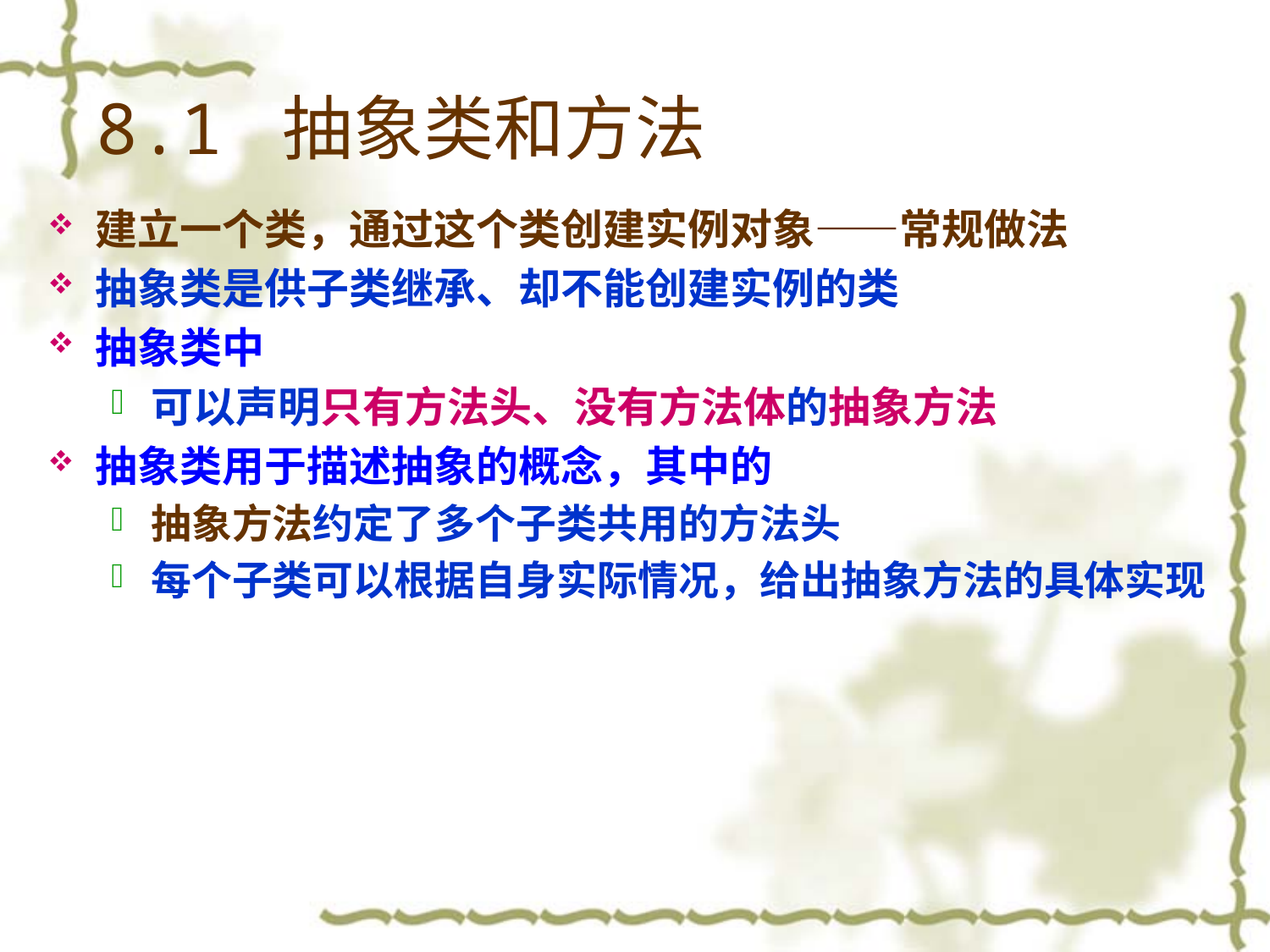

# 8.1 抽象类和方法
建立一个类，通过这个类创建实例对象——常规做法
抽象类是供子类继承、却不能创建实例的类
抽象类中
可以声明只有方法头、没有方法体的抽象方法
抽象类用于描述抽象的概念，其中的
抽象方法约定了多个子类共用的方法头
每个子类可以根据自身实际情况，给出抽象方法的具体实现